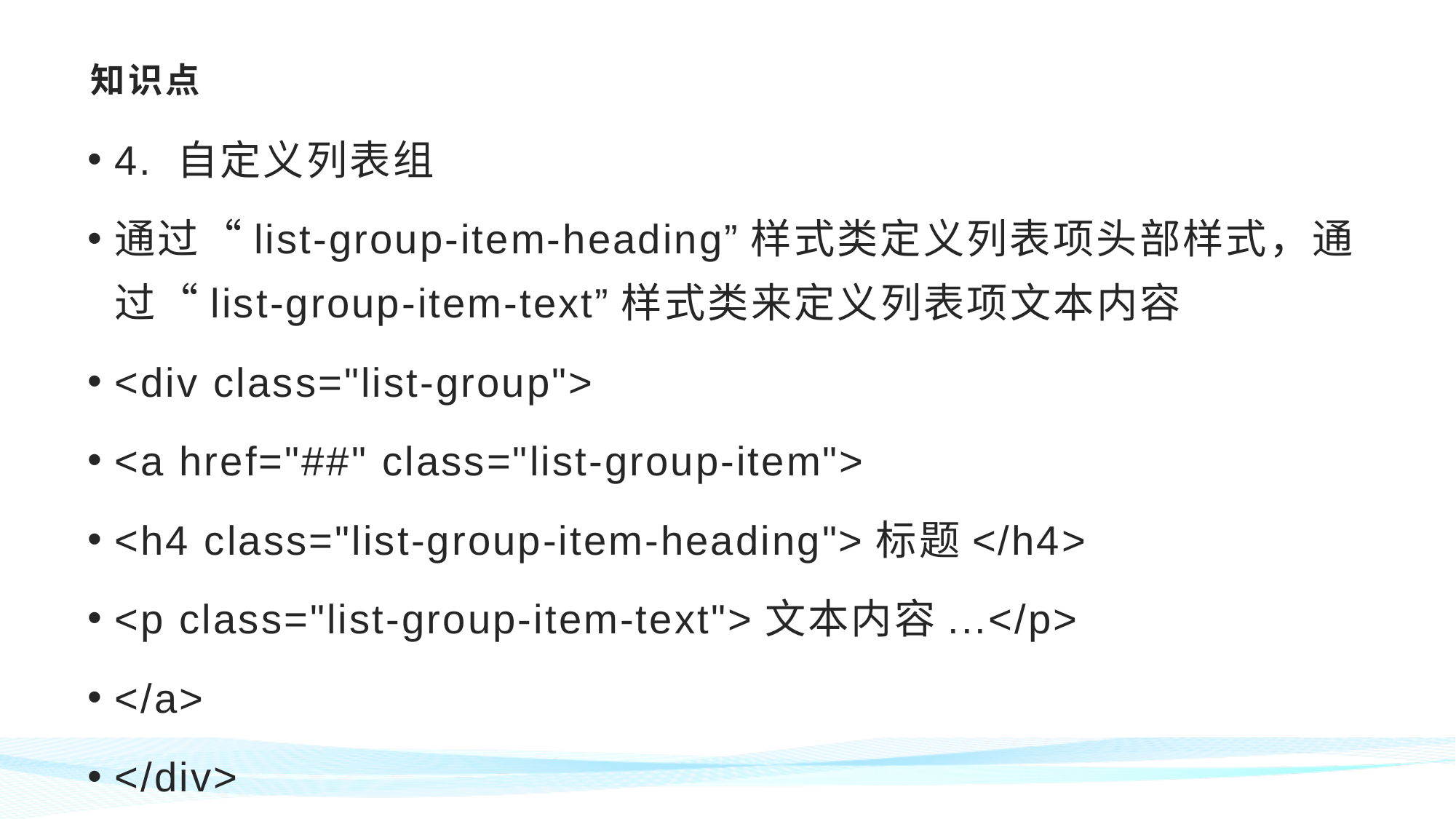

# 知识点
4. 自定义列表组
通过“list-group-item-heading”样式类定义列表项头部样式，通过“list-group-item-text”样式类来定义列表项文本内容
<div class="list-group">
<a href="##" class="list-group-item">
<h4 class="list-group-item-heading">标题</h4>
<p class="list-group-item-text">文本内容...</p>
</a>
</div>